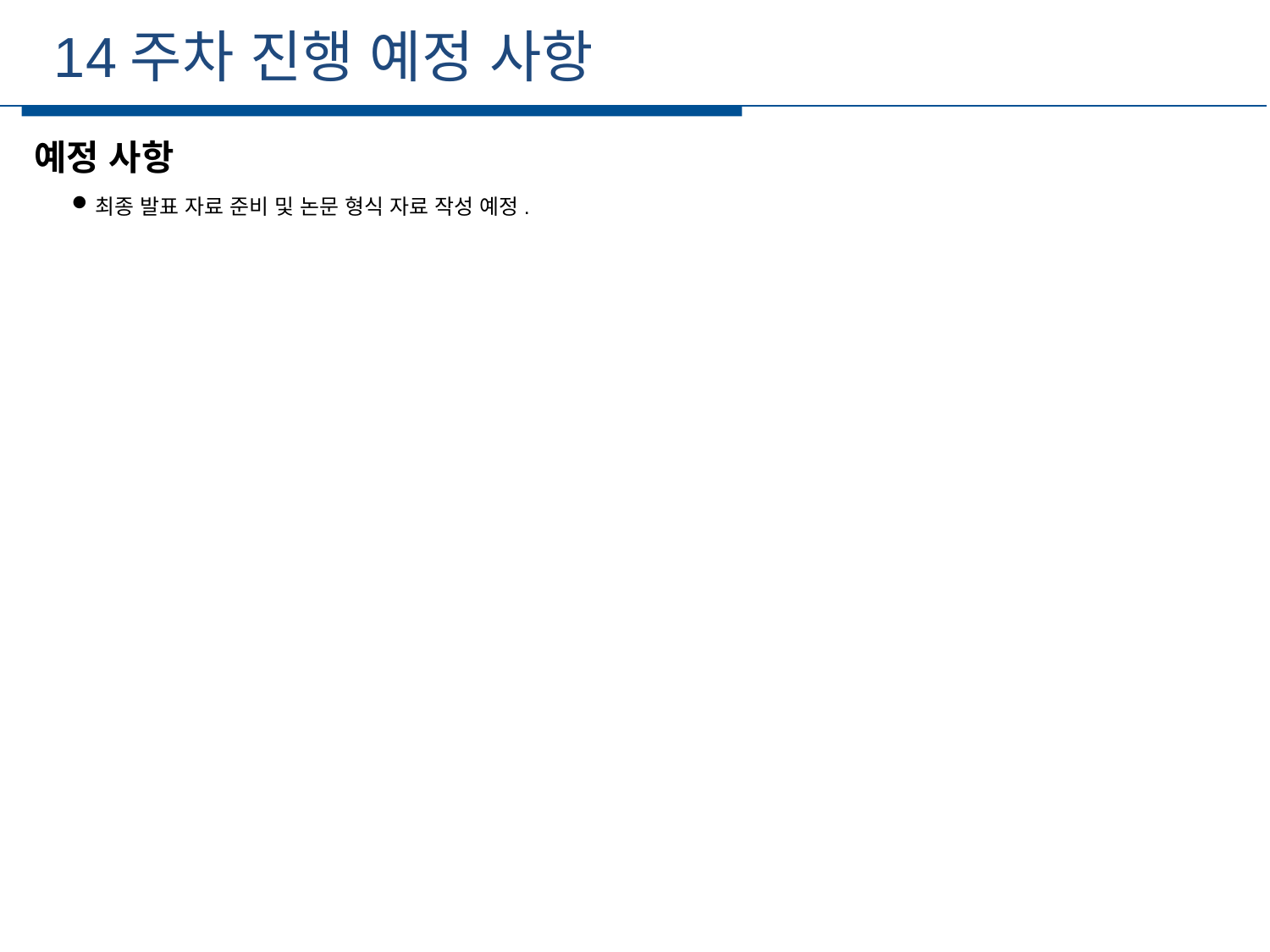

14주차 진행 예정 사항
세부일정

예정 사항
최종 발표 자료 준비 및 논문 형식 자료 작성 예정.